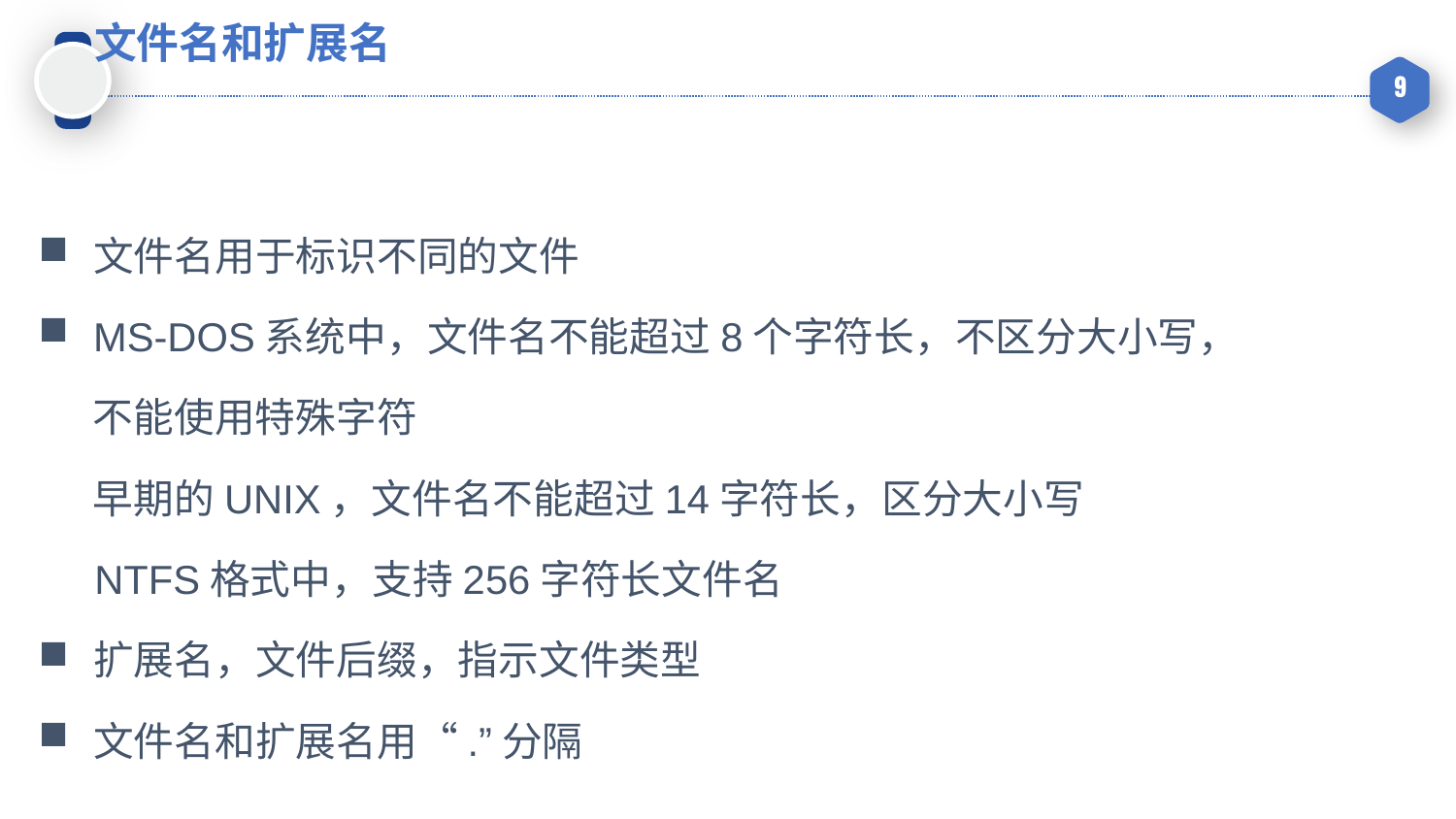

文件名和扩展名
文件名用于标识不同的文件
MS-DOS系统中，文件名不能超过8个字符长，不区分大小写，
     不能使用特殊字符
     早期的UNIX，文件名不能超过14字符长，区分大小写
     NTFS格式中，支持256字符长文件名
扩展名，文件后缀，指示文件类型
文件名和扩展名用“.”分隔